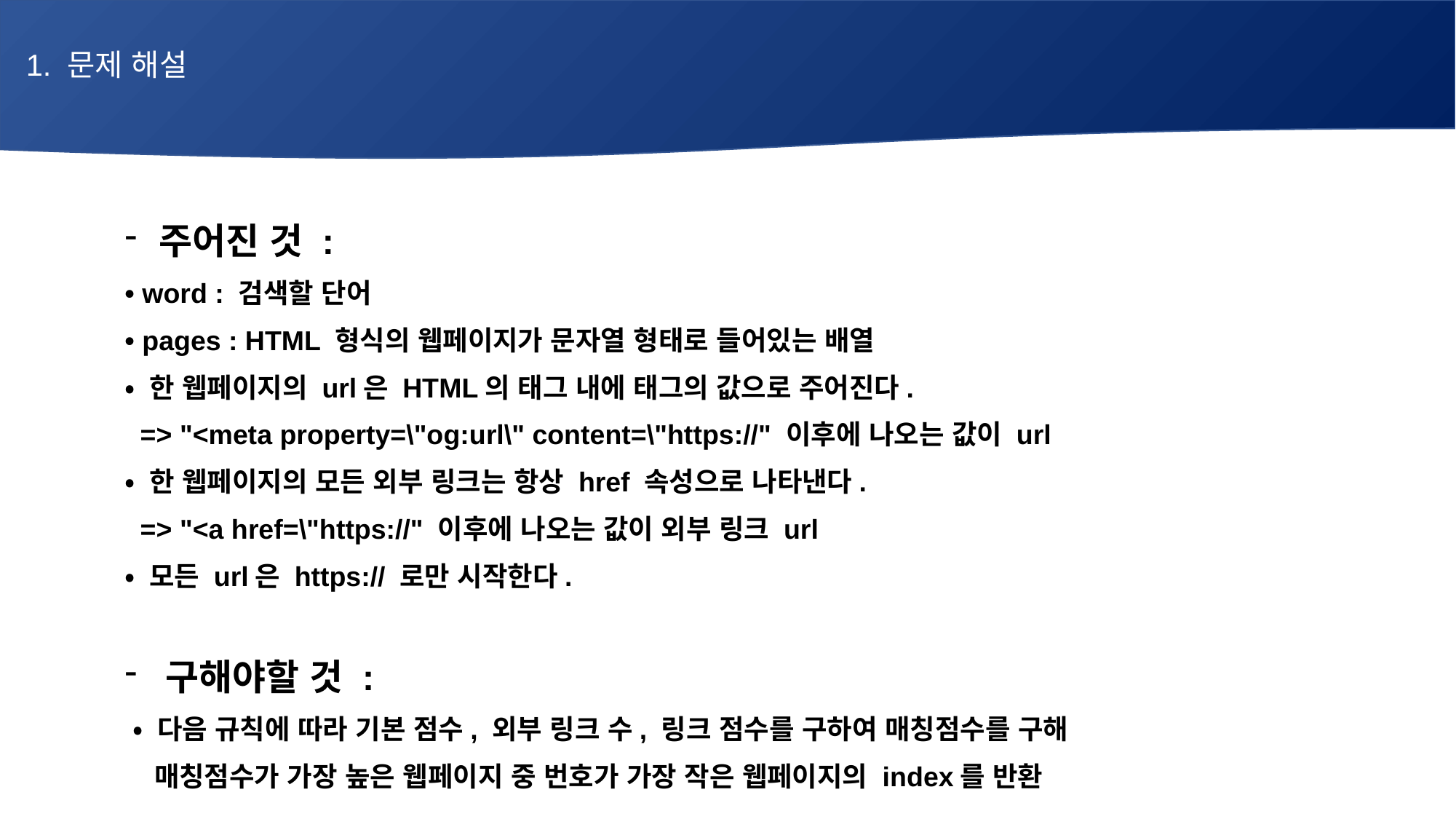

1. 문제 해설
# 매주 1 과제 LV2
주어진 것 :
• word : 검색할 단어
• pages : HTML 형식의 웹페이지가 문자열 형태로 들어있는 배열
• 한 웹페이지의 url은 HTML의 태그 내에 태그의 값으로 주어진다.
  => "<meta property=\"og:url\" content=\"https://" 이후에 나오는 값이 url
• 한 웹페이지의 모든 외부 링크는 항상 href 속성으로 나타낸다.
  => "<a href=\"https://" 이후에 나오는 값이 외부 링크 url
• 모든 url은 https:// 로만 시작한다.

구해야할 것 :
 • 다음 규칙에 따라 기본 점수, 외부 링크 수, 링크 점수를 구하여 매칭점수를 구해
   매칭점수가 가장 높은 웹페이지 중 번호가 가장 작은 웹페이지의 index를 반환